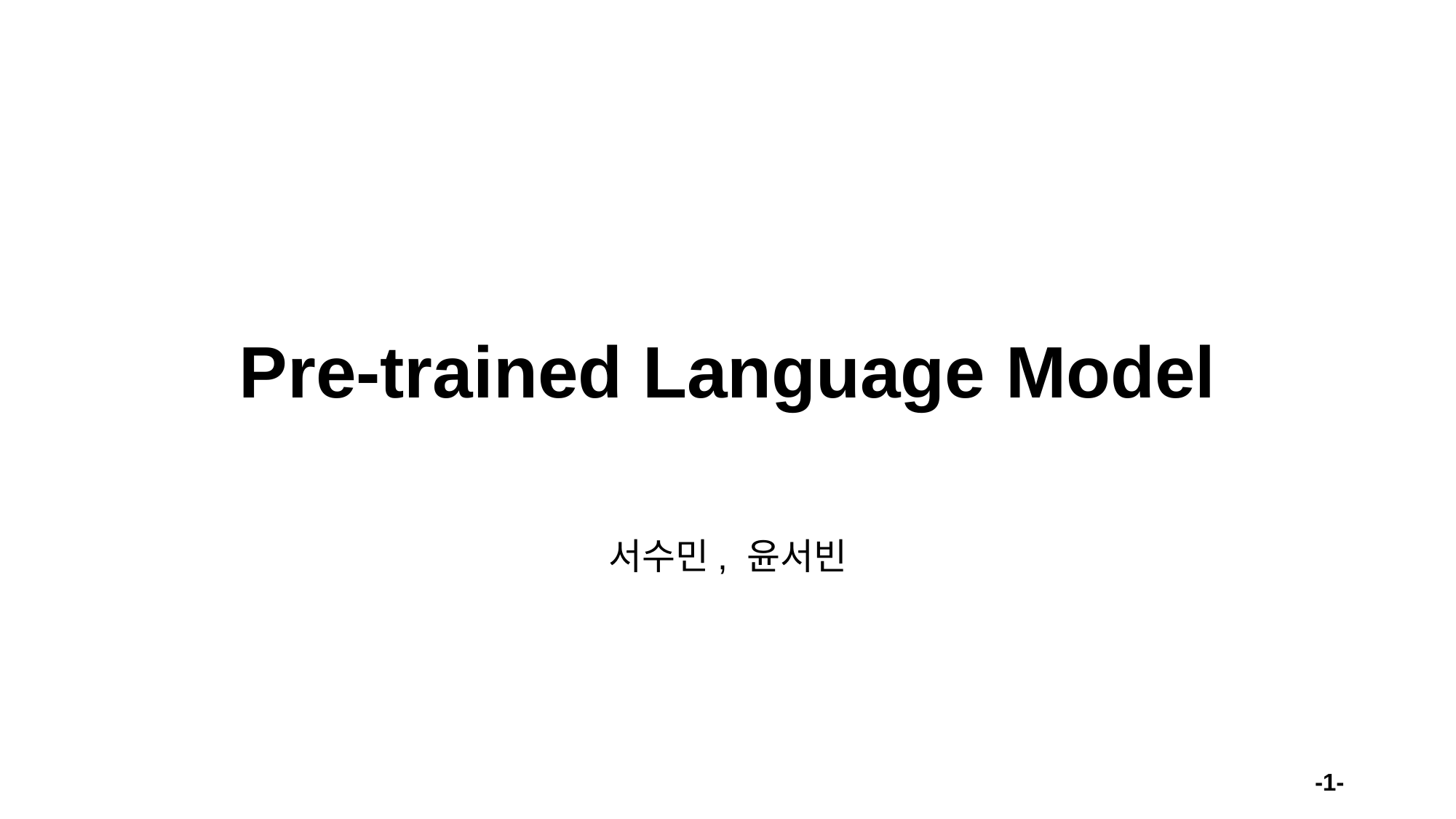

# Pre-trained Language Model
서수민, 윤서빈
1